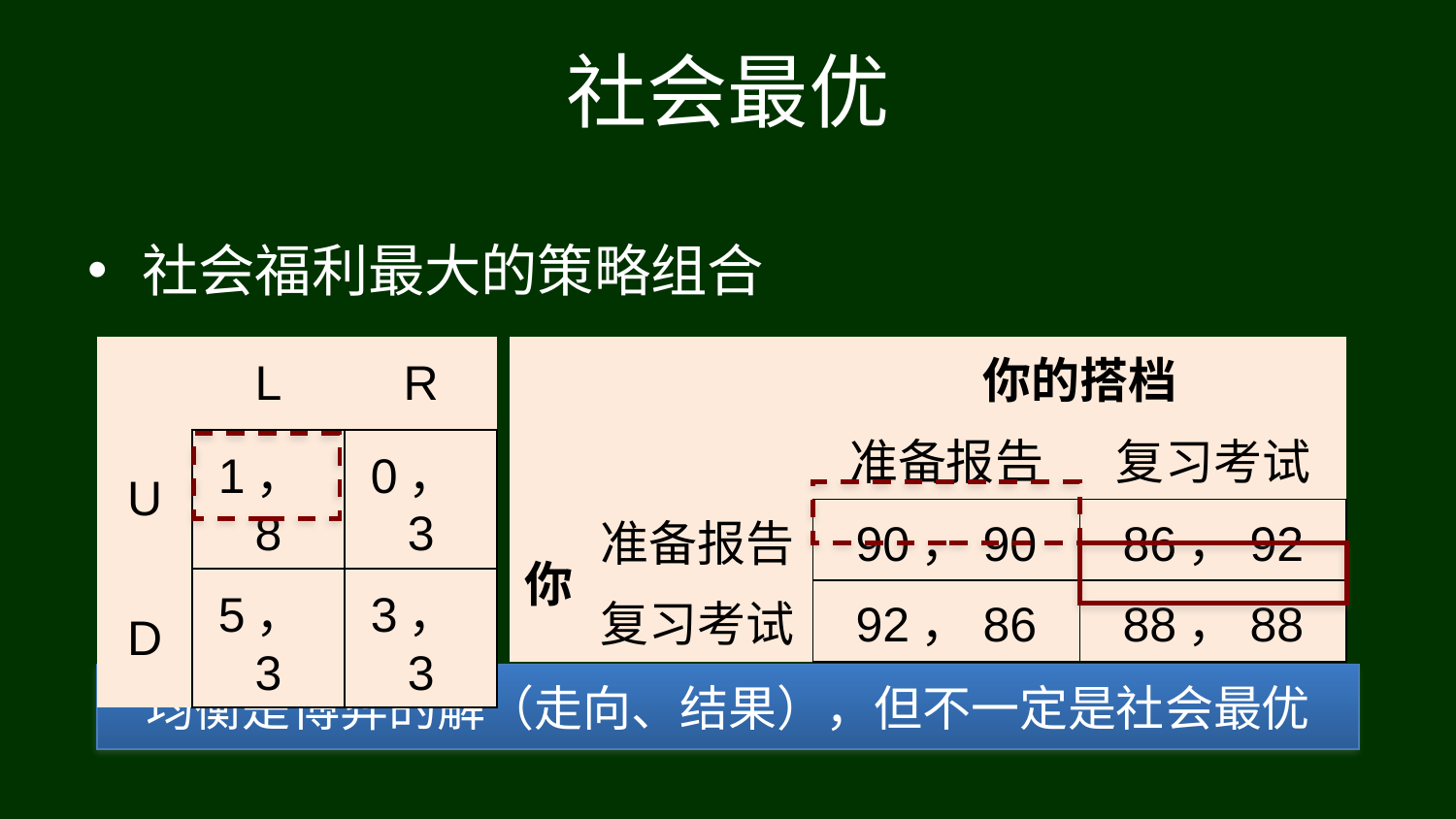

# 社会最优
社会福利最大的策略组合
|  | L | R |
| --- | --- | --- |
| U | 1，8 | 0，3 |
| D | 5，3 | 3，3 |
|  |  | 你的搭档 |  |
| --- | --- | --- | --- |
|  |  | 准备报告 | 复习考试 |
| 你 | 准备报告 | 90，90 | 86，92 |
|  | 复习考试 | 92，86 | 88，88 |

均衡是博弈的解（走向、结果），但不一定是社会最优